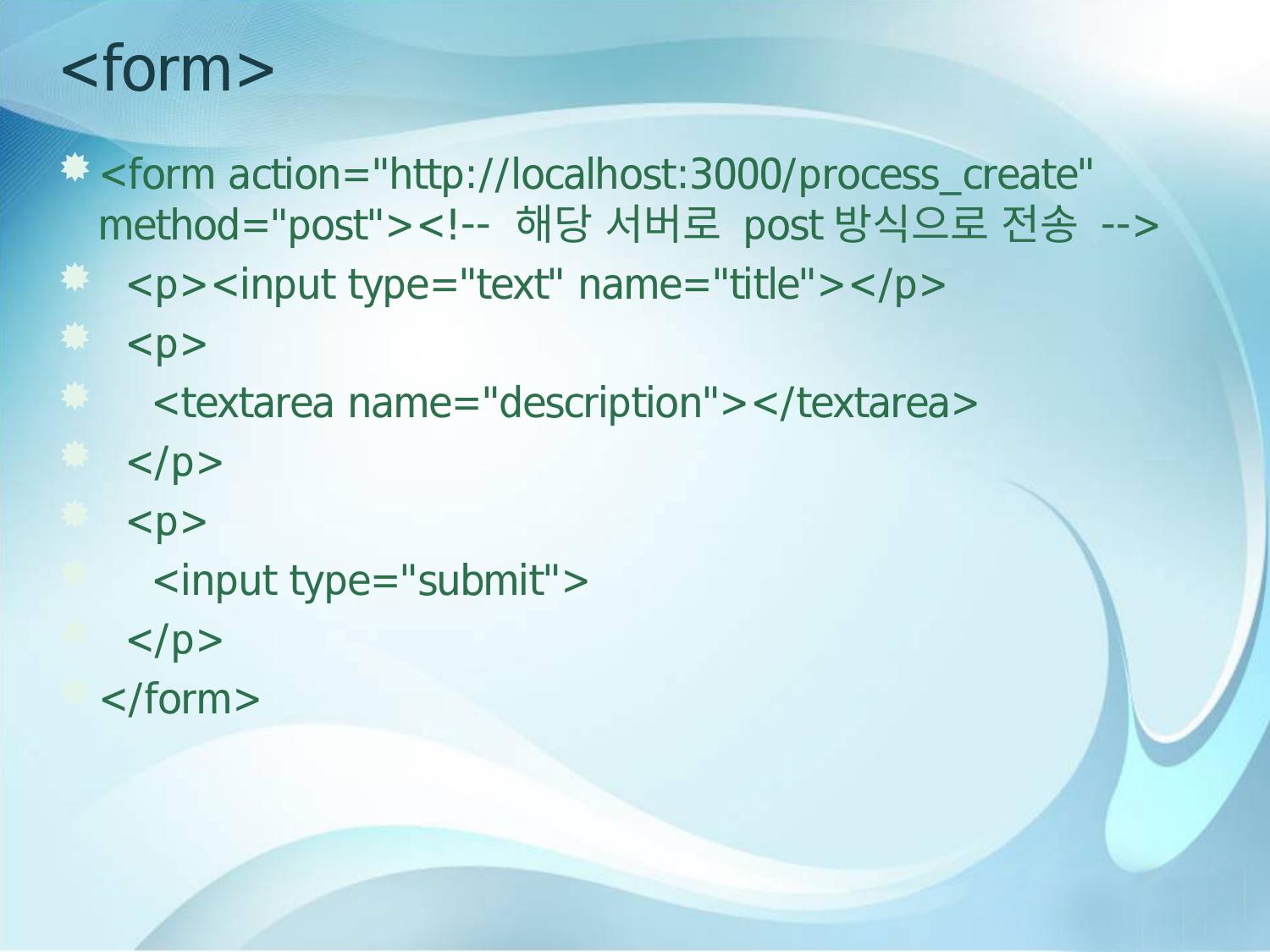

# <form>
<form action="http://localhost:3000/process_create" method="post"><!-- 해당 서버로 post방식으로 전송 -->
  <p><input type="text" name="title"></p>
  <p>
    <textarea name="description"></textarea>
  </p>
  <p>
    <input type="submit">
  </p>
</form>